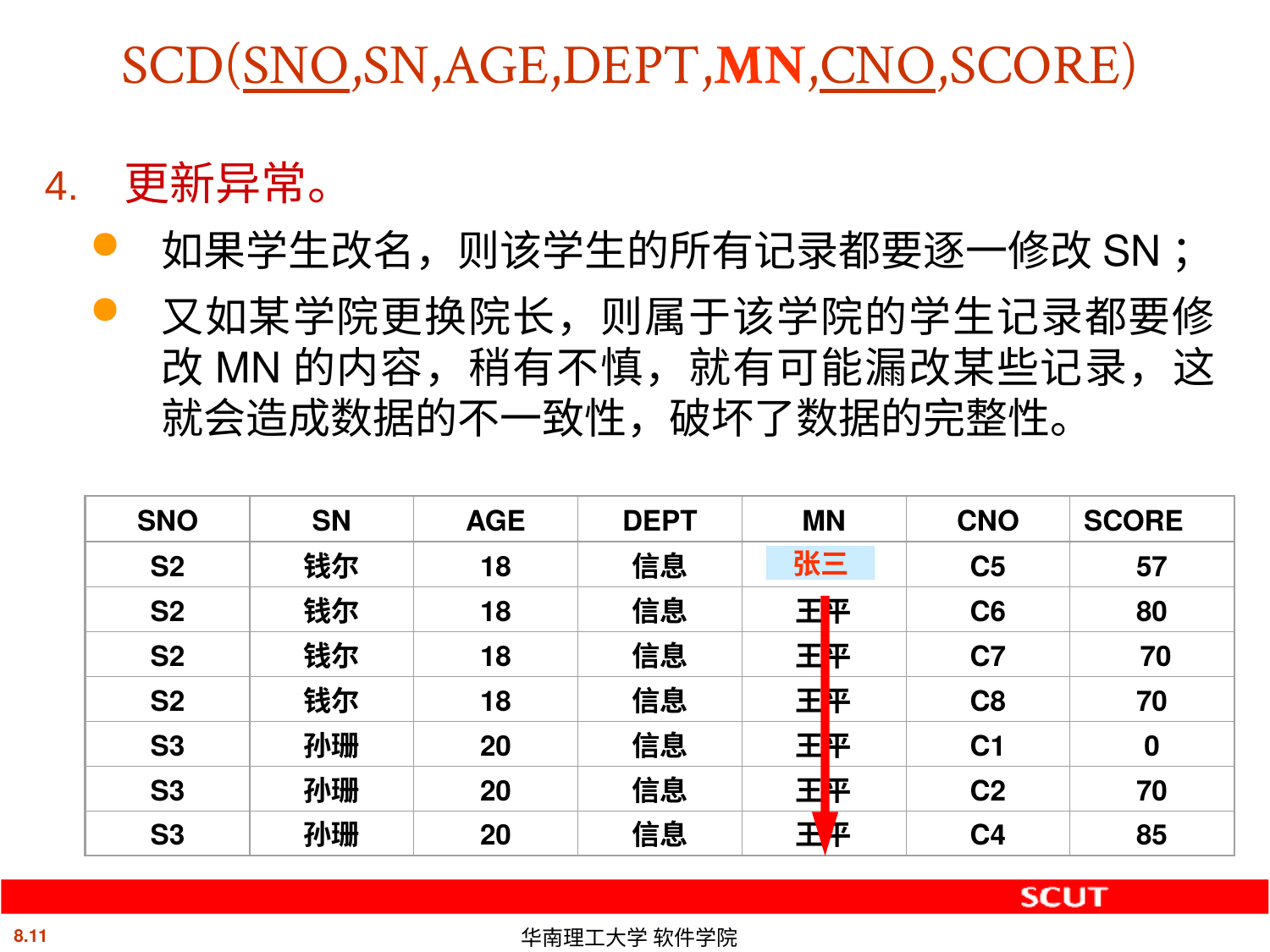

# SCD(SNO,SN,AGE,DEPT,MN,CNO,SCORE)
更新异常。
如果学生改名，则该学生的所有记录都要逐一修改SN；
又如某学院更换院长，则属于该学院的学生记录都要修改MN的内容，稍有不慎，就有可能漏改某些记录，这就会造成数据的不一致性，破坏了数据的完整性。

SNO

SN

AGE

DEPT

MN

CNO

SCORE

S2

钱尔

18

信息

王平

C5

57

S2

钱尔

18

信息

王平

C6

80

S2

钱尔

18

信息

王平

C7

 70

S2

钱尔

18

信息

王平

C8

70

S3

孙珊

20

信息

王平

C1

0

S3

孙珊

20

信息

王平

C2

70

S3

孙珊

20

信息

王平

C4

85

张三